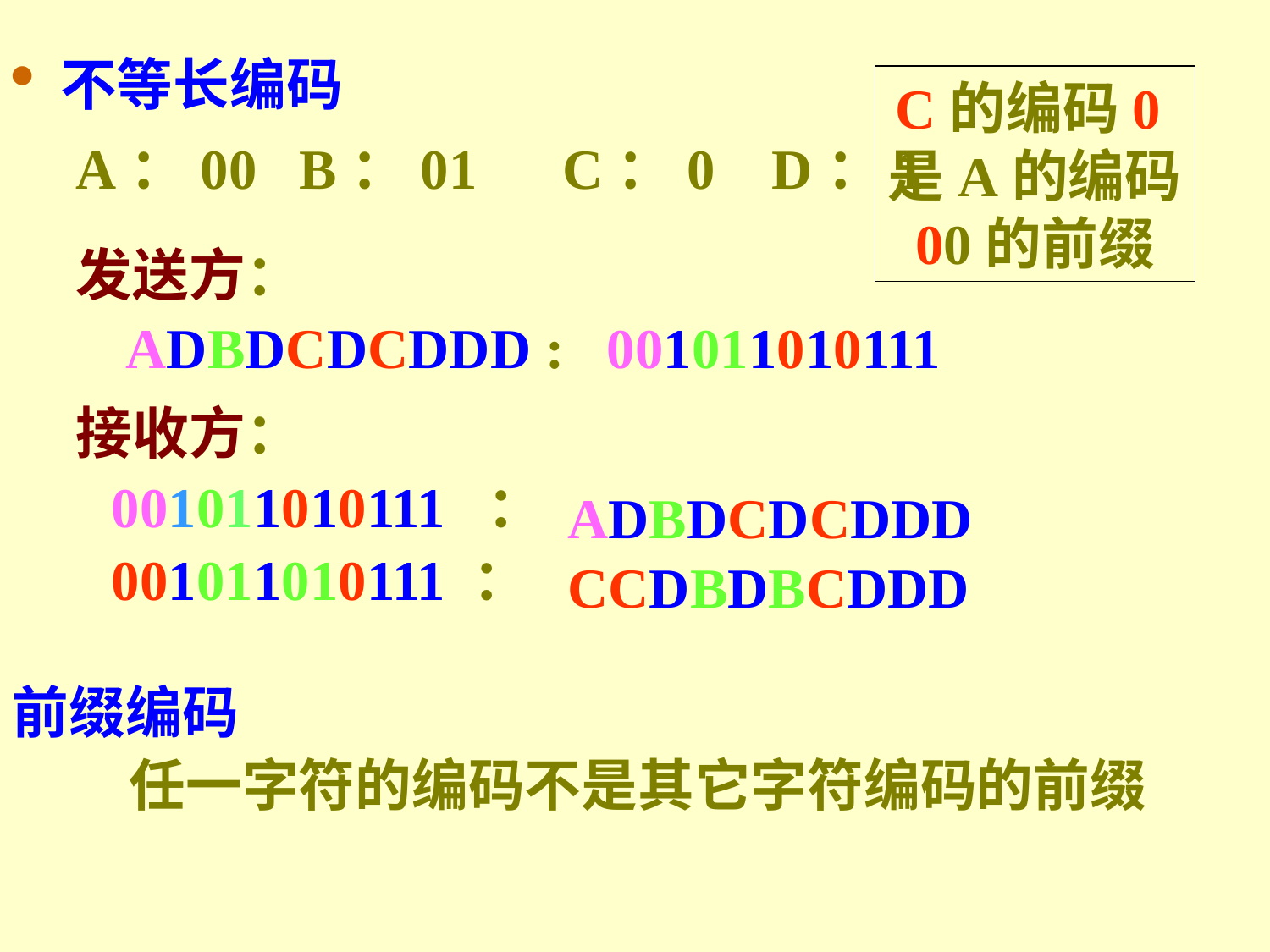

不等长编码
C的编码0是A的编码00的前缀
A：00   B：01      C：0    D：1

发送方：
        ADBDCDCDDD :   001011010111
接收方：
       001011010111  ：
       001011010111 ：
ADBDCDCDDD
CCDBDBCDDD
前缀编码
        任一字符的编码不是其它字符编码的前缀